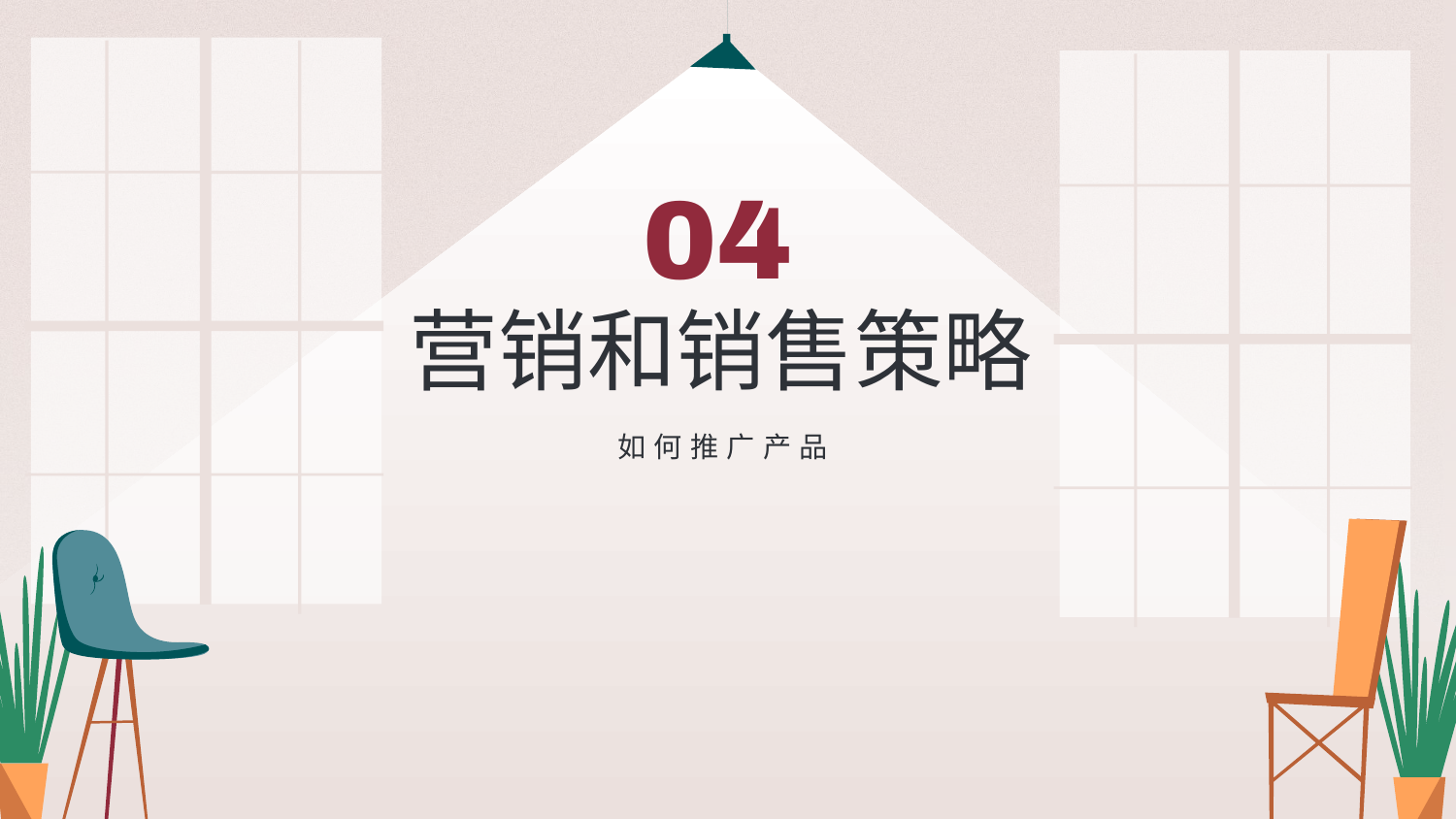

04
营销和销售策略
如 何 推 广 产 品